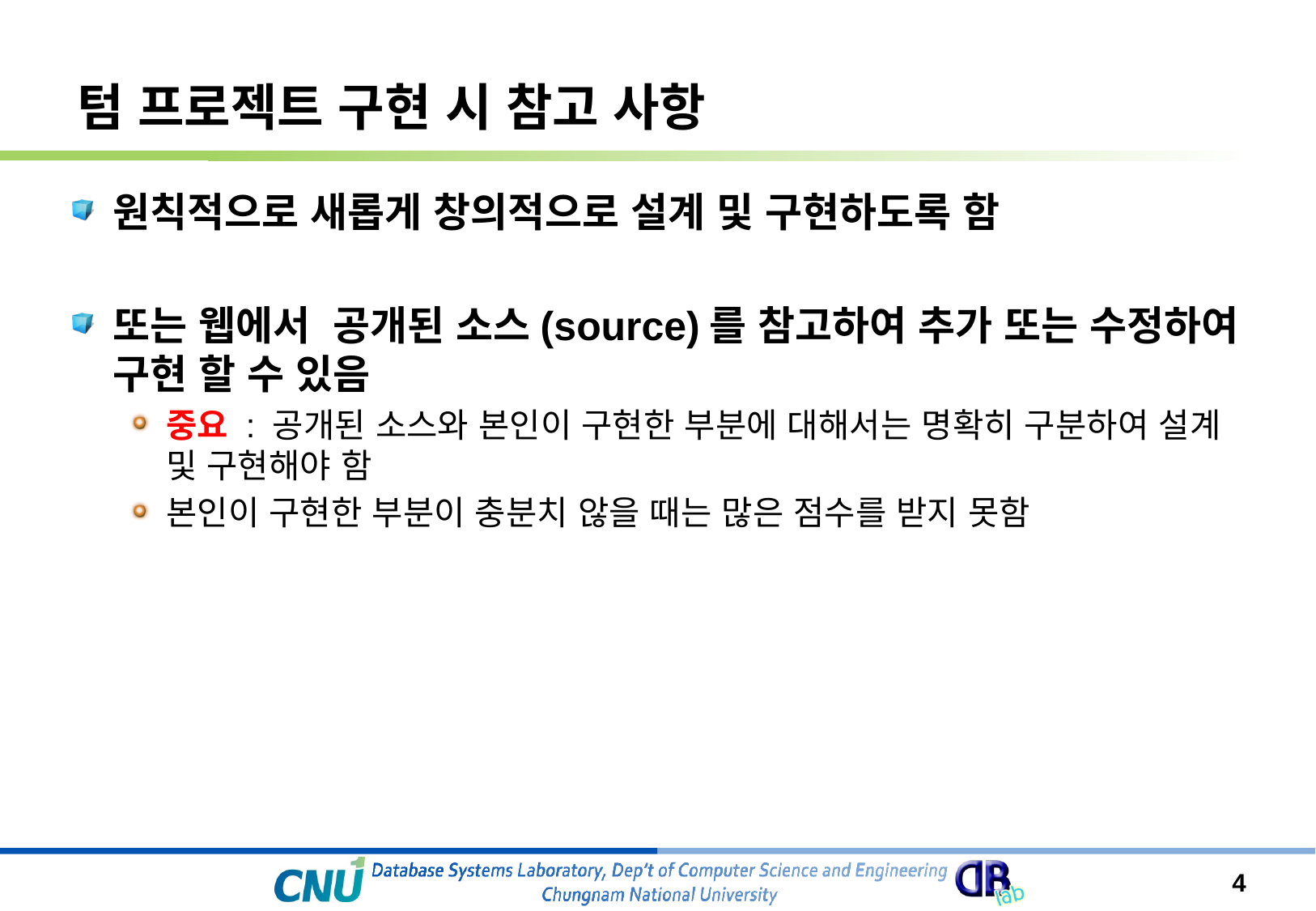

# 텀 프로젝트 구현 시 참고 사항
원칙적으로 새롭게 창의적으로 설계 및 구현하도록 함

또는 웹에서  공개된 소스(source)를 참고하여 추가 또는 수정하여 구현 할 수 있음
중요 : 공개된 소스와 본인이 구현한 부분에 대해서는 명확히 구분하여 설계 및 구현해야 함
본인이 구현한 부분이 충분치 않을 때는 많은 점수를 받지 못함

4